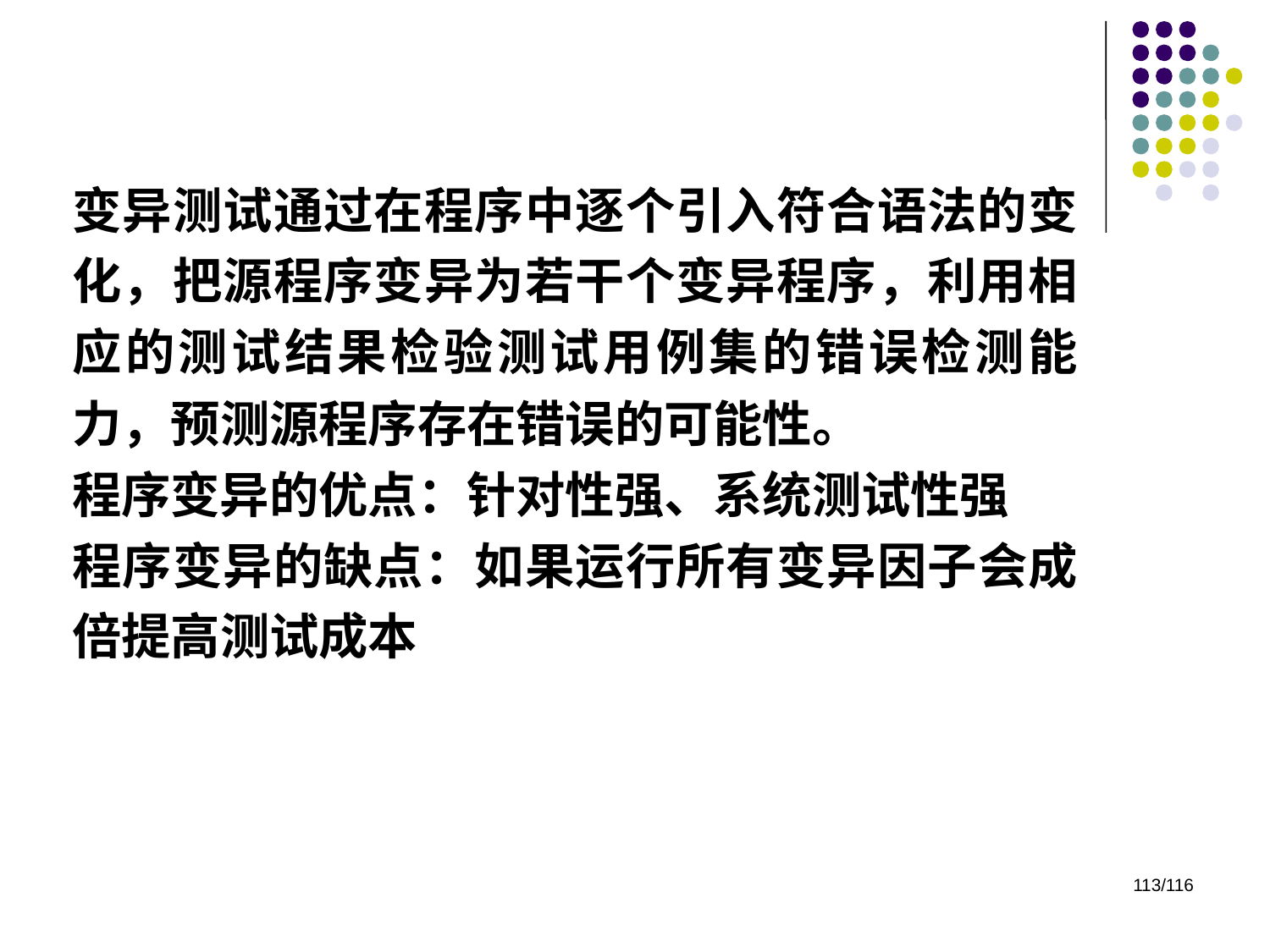

变异测试通过在程序中逐个引入符合语法的变化，把源程序变异为若干个变异程序，利用相应的测试结果检验测试用例集的错误检测能力，预测源程序存在错误的可能性。
程序变异的优点：针对性强、系统测试性强
程序变异的缺点：如果运行所有变异因子会成倍提高测试成本
113/116